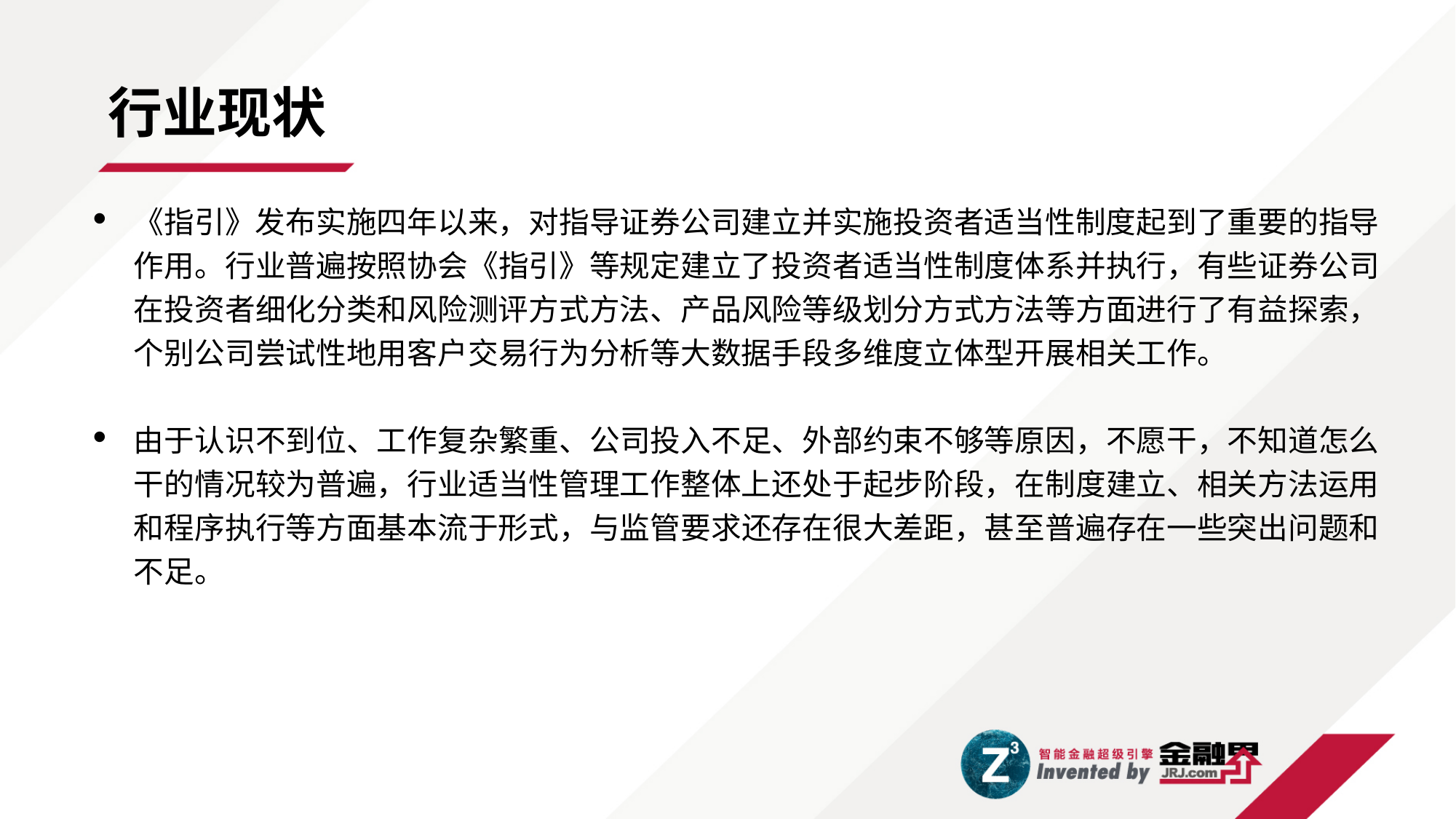

行业现状
《指引》发布实施四年以来，对指导证券公司建立并实施投资者适当性制度起到了重要的指导作用。行业普遍按照协会《指引》等规定建立了投资者适当性制度体系并执行，有些证券公司在投资者细化分类和风险测评方式方法、产品风险等级划分方式方法等方面进行了有益探索，个别公司尝试性地用客户交易行为分析等大数据手段多维度立体型开展相关工作。

由于认识不到位、工作复杂繁重、公司投入不足、外部约束不够等原因，不愿干，不知道怎么干的情况较为普遍，行业适当性管理工作整体上还处于起步阶段，在制度建立、相关方法运用和程序执行等方面基本流于形式，与监管要求还存在很大差距，甚至普遍存在一些突出问题和不足。